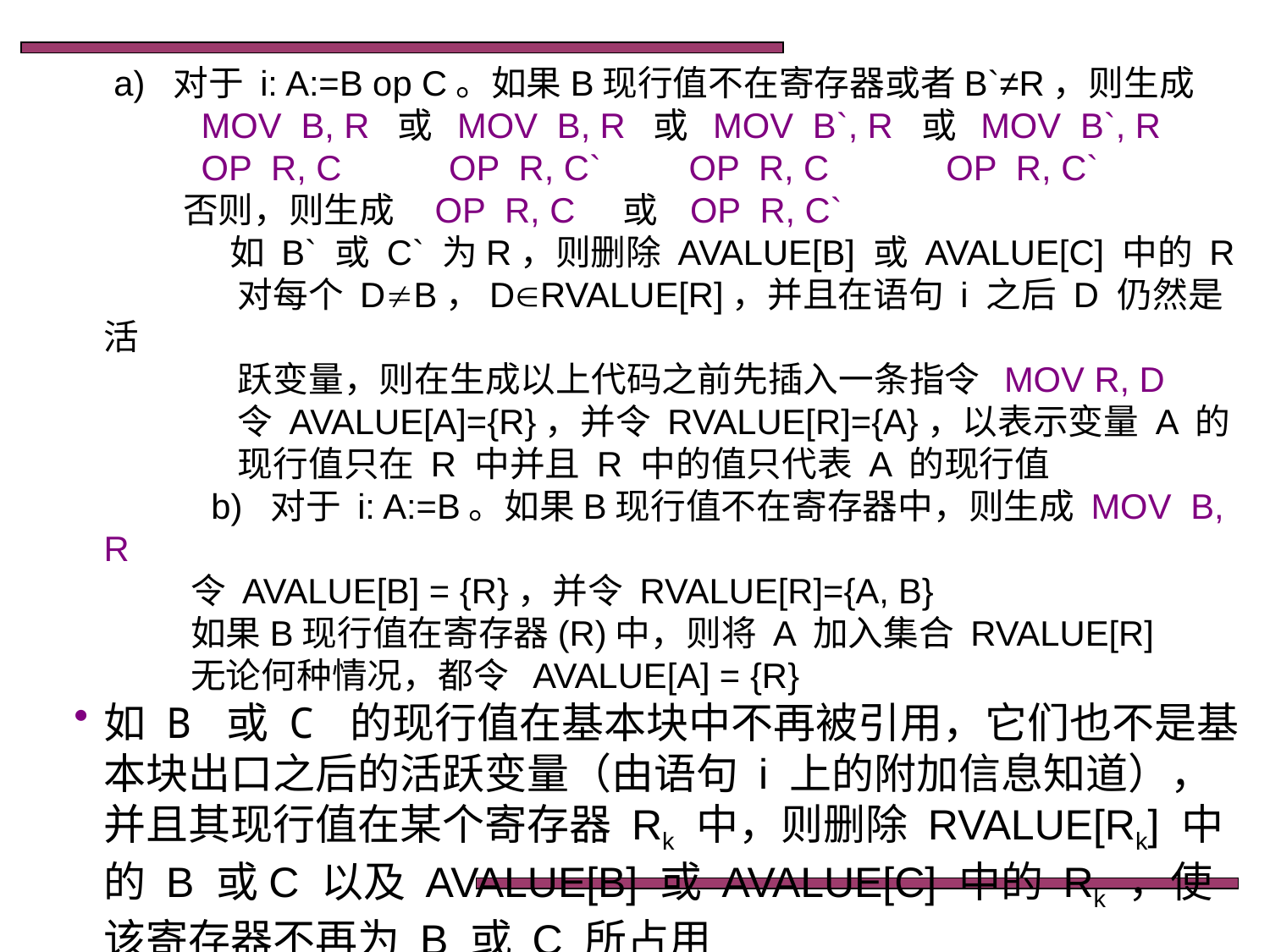

a)  对于 i: A:=B op C。如果B现行值不在寄存器或者B`≠R，则生成
          MOV  B, R  或  MOV  B, R  或  MOV  B`, R  或  MOV  B`, R
          OP  R, C           OP  R, C`         OP  R, C            OP  R, C`
         否则，则生成    OP  R, C    或   OP  R, C`
               如 B` 或 C` 为R，则删除 AVALUE[B] 或 AVALUE[C] 中的 R
                对每个 D≠B，D∈RVALUE[R]，并且在语句 i 之后 D 仍然是活
                跃变量，则在生成以上代码之前先插入一条指令  MOV R, D
                令 AVALUE[A]={R}，并令 RVALUE[R]={A}，以表示变量 A 的
                现行值只在 R 中并且 R 中的值只代表 A 的现行值
           b)  对于 i: A:=B。如果B现行值不在寄存器中，则生成 MOV  B, R
          令 AVALUE[B] = {R}，并令 RVALUE[R]={A, B}
          如果B现行值在寄存器(R)中，则将 A 加入集合 RVALUE[R]
          无论何种情况，都令  AVALUE[A] = {R}
如 B 或 C 的现行值在基本块中不再被引用，它们也不是基本块出口之后的活跃变量（由语句 i 上的附加信息知道），并且其现行值在某个寄存器 Rk 中，则删除 RVALUE[Rk] 中的 B 或C 以及 AVALUE[B] 或 AVALUE[C] 中的 Rk ，使该寄存器不再为 B 或 C 所占用